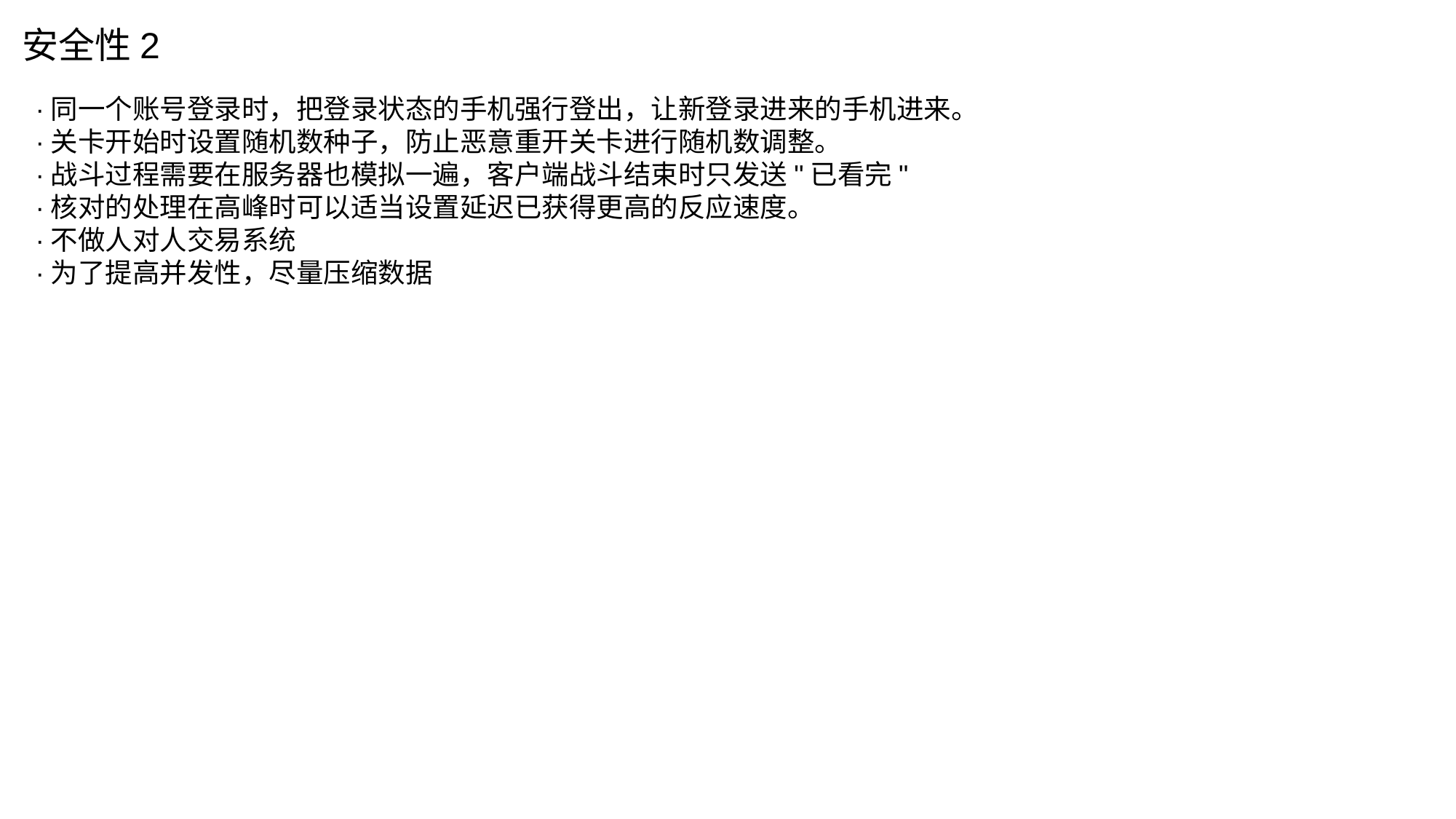

安全性2
·同一个账号登录时，把登录状态的手机强行登出，让新登录进来的手机进来。
·关卡开始时设置随机数种子，防止恶意重开关卡进行随机数调整。
·战斗过程需要在服务器也模拟一遍，客户端战斗结束时只发送"已看完"
·核对的处理在高峰时可以适当设置延迟已获得更高的反应速度。
·不做人对人交易系统
·为了提高并发性，尽量压缩数据